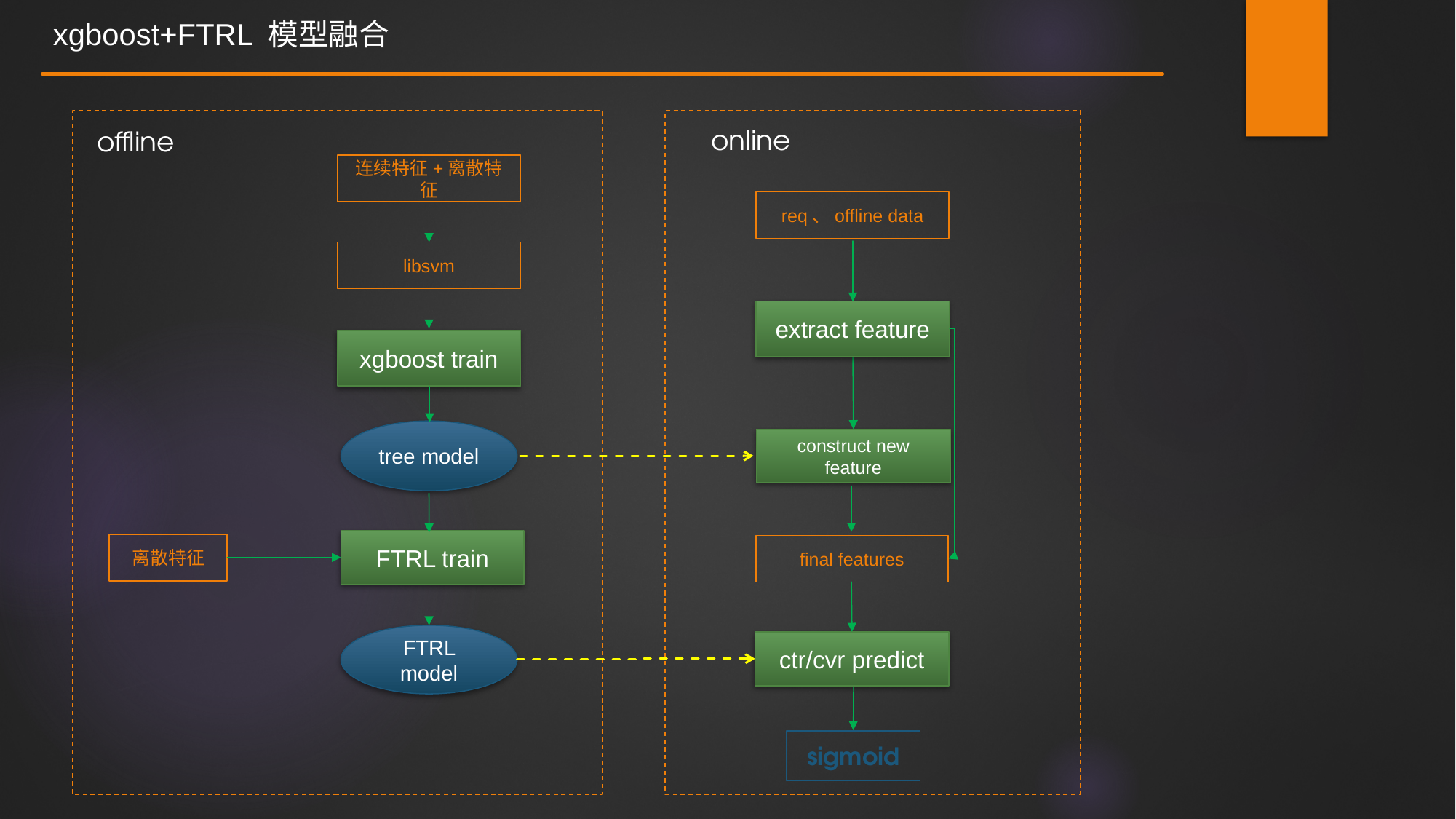

xgboost+FTRL 模型融合

online
offline
连续特征+离散特征
req、offline data
libsvm
extract feature
xgboost train
tree model
construct new feature
FTRL train
离散特征
final features
FTRL model
ctr/cvr predict
sigmoid